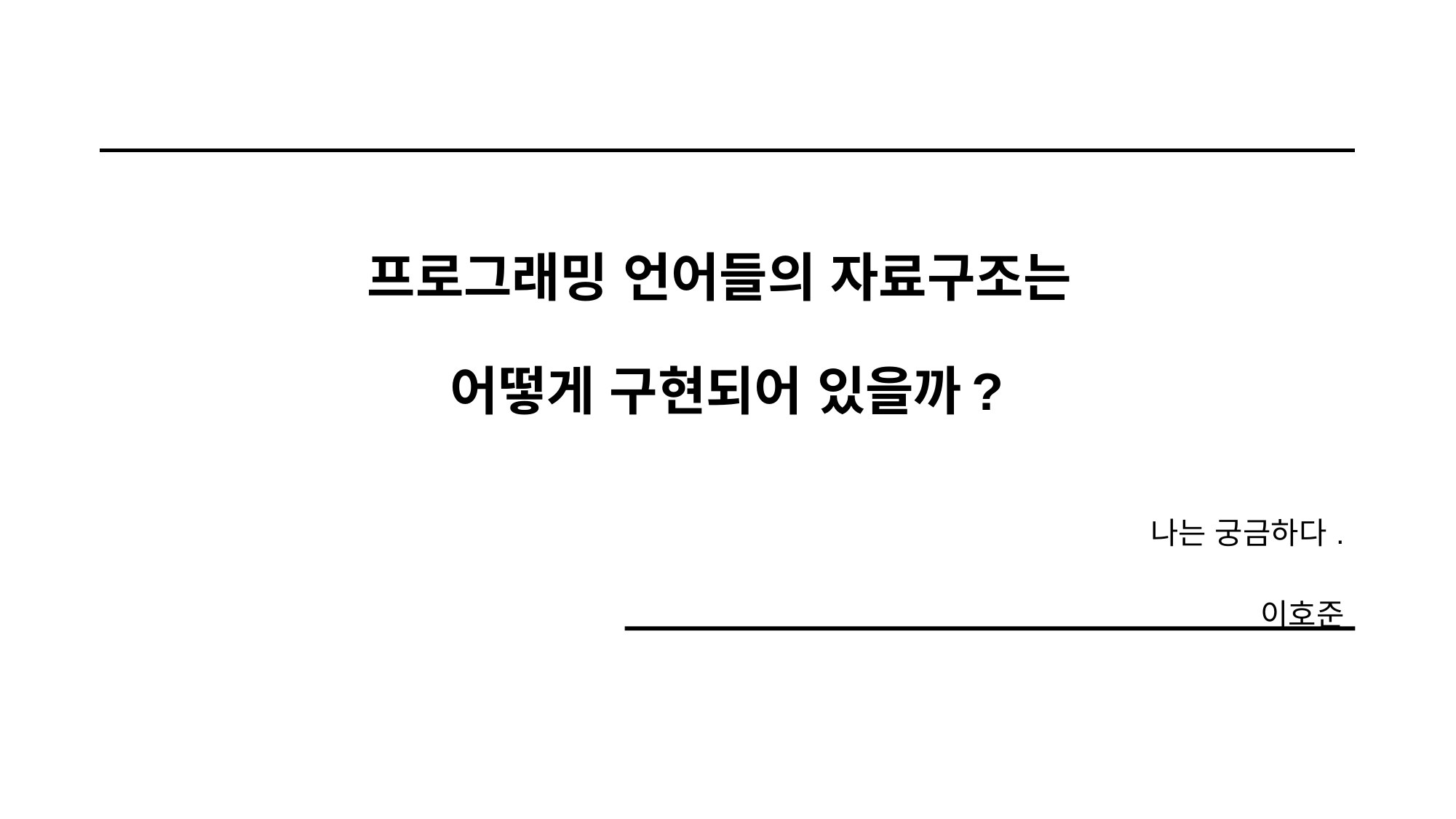

# 프로그래밍 언어들의 자료구조는 어떻게 구현되어 있을까?
나는 궁금하다.
이호준